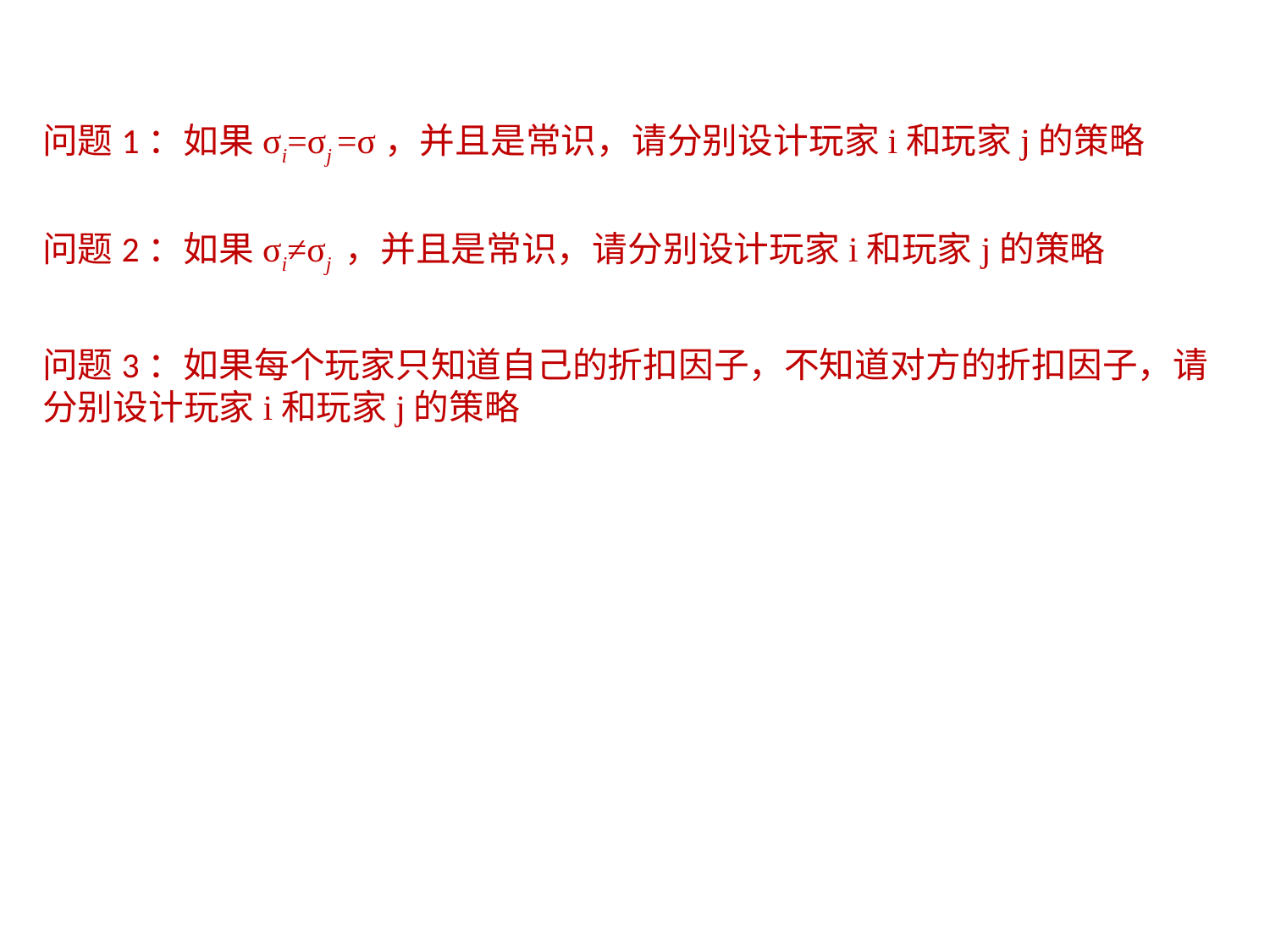

问题1：如果σi=σj =σ，并且是常识，请分别设计玩家i和玩家j的策略
问题2：如果σi≠σj ，并且是常识，请分别设计玩家i和玩家j的策略
问题3：如果每个玩家只知道自己的折扣因子，不知道对方的折扣因子，请分别设计玩家i和玩家j的策略